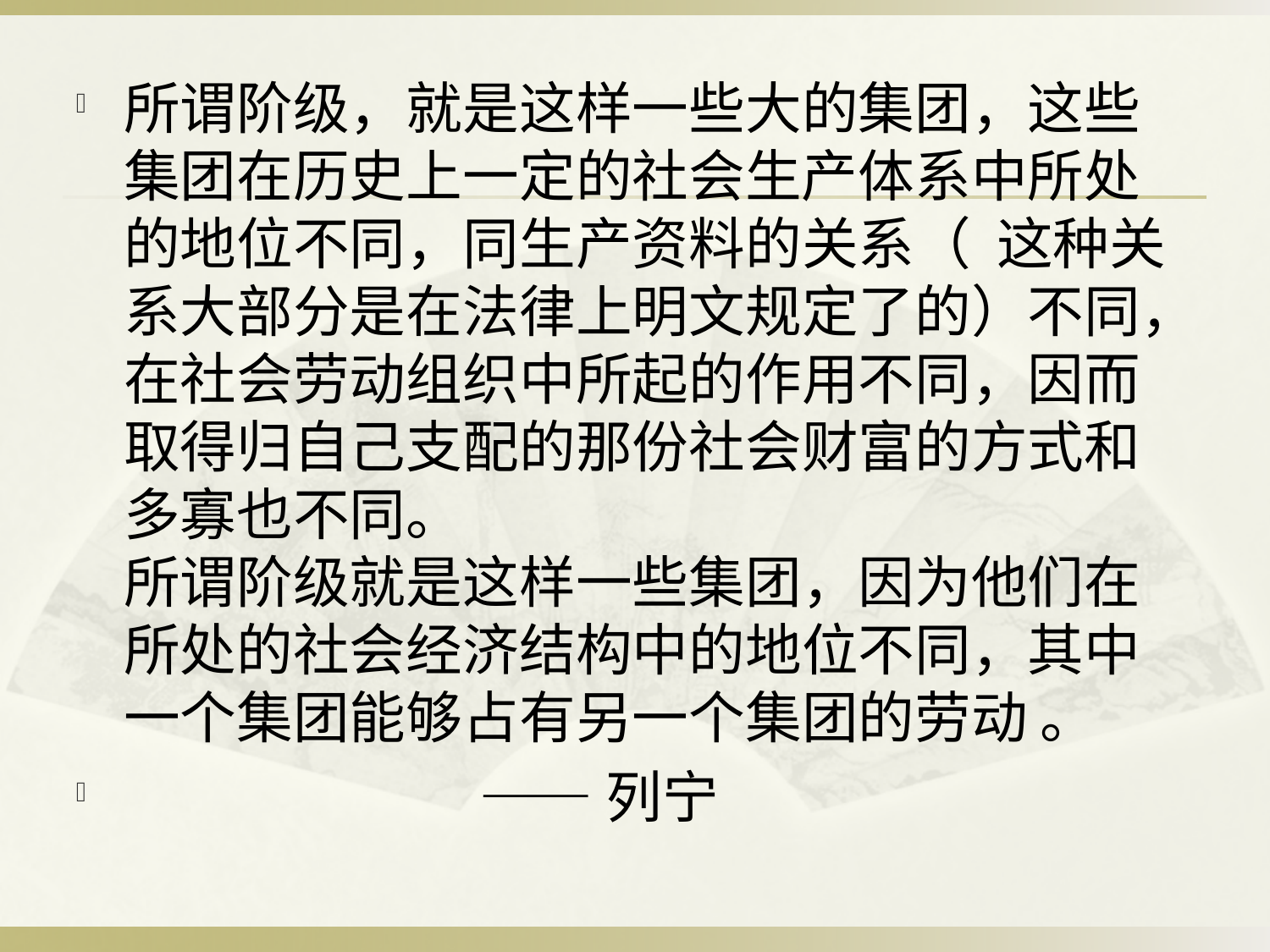

所谓阶级，就是这样一些大的集团，这些集团在历史上一定的社会生产体系中所处的地位不同，同生产资料的关系（  这种关系大部分是在法律上明文规定了的）不同，在社会劳动组织中所起的作用不同，因而取得归自己支配的那份社会财富的方式和多寡也不同。
所谓阶级就是这样一些集团，因为他们在所处的社会经济结构中的地位不同，其中一个集团能够占有另一个集团的劳动 。
                            ——列宁